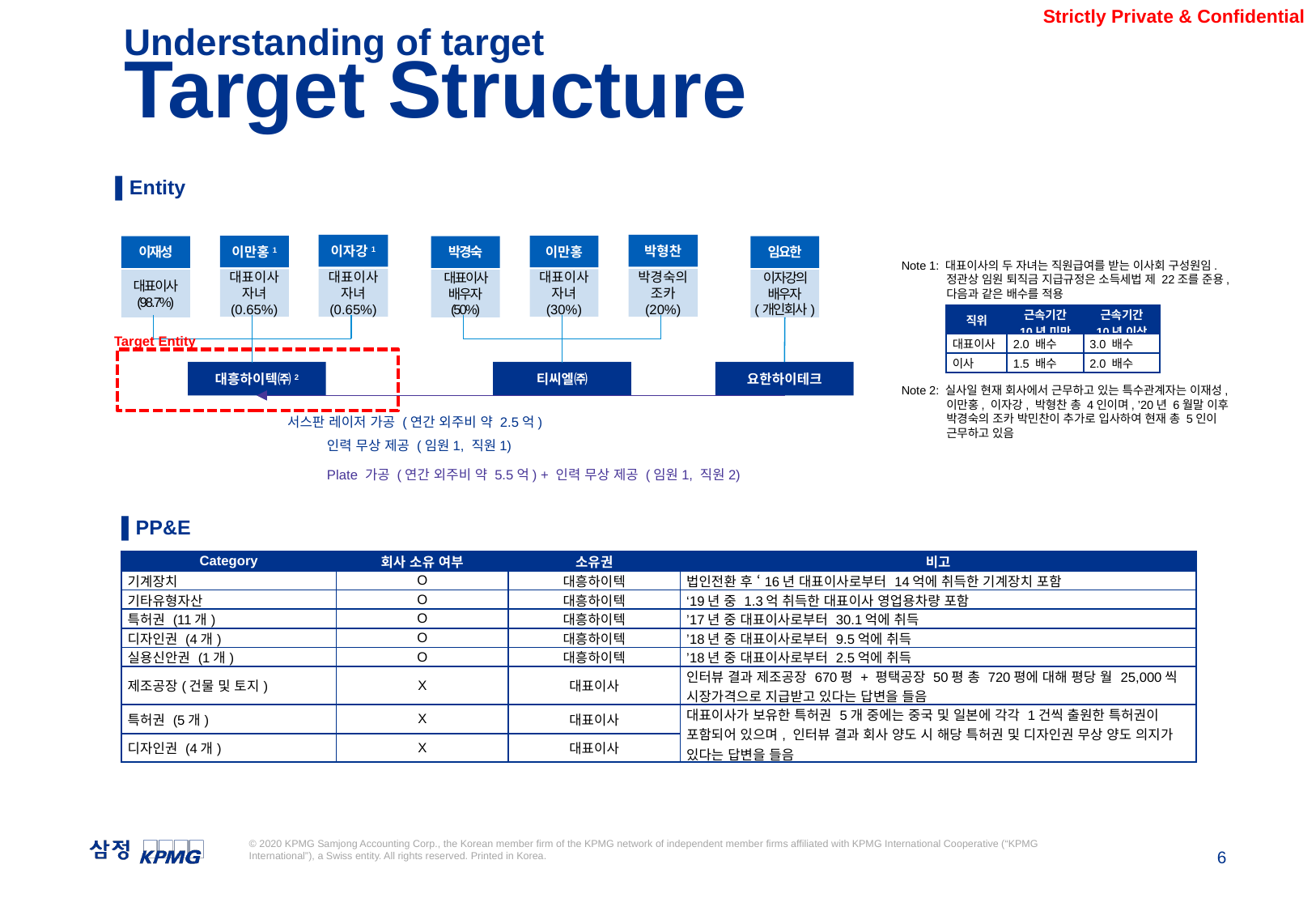

Understanding of target
Target Structure
▌Entity
이자강1
대표이사 자녀
(0.65%)
박형찬
박경숙의 조카
(20%)
이만홍1
대표이사 자녀
(0.65%)
이만홍
대표이사 자녀
(30%)
이재성
대표이사
(98.7%)
박경숙
대표이사 배우자
(50%)
임요한
이자강의 배우자
(개인회사)
Note 1: 대표이사의 두 자녀는 직원급여를 받는 이사회 구성원임.
             정관상 임원 퇴직금 지급규정은 소득세법 제 22조를 준용,
             다음과 같은 배수를 적용
| 직위 | 근속기간 10년 미만 | 근속기간 10년 이상 |
| --- | --- | --- |
| 대표이사 | 2.0 배수 | 3.0 배수 |
| 이사 | 1.5 배수 | 2.0 배수 |
Target Entity

대흥하이텍㈜2
티씨엘㈜
요한하이테크
Note 2: 실사일 현재 회사에서 근무하고 있는 특수관계자는 이재성,
             이만홍, 이자강, 박형찬 총 4인이며, ’20년 6월말 이후
             박경숙의 조카 박민찬이 추가로 입사하여 현재 총 5인이
             근무하고 있음
서스판 레이저 가공 (연간 외주비 약 2.5억)
인력 무상 제공 (임원1, 직원1)
Plate 가공 (연간 외주비 약 5.5억) + 인력 무상 제공 (임원1, 직원2)
▌PP&E
| Category | 회사 소유 여부 | 소유권 | 비고 |
| --- | --- | --- | --- |
| 기계장치 | O | 대흥하이텍 | 법인전환 후 ‘16년 대표이사로부터 14억에 취득한 기계장치 포함 |
| 기타유형자산 | O | 대흥하이텍 | ‘19년 중 1.3억 취득한 대표이사 영업용차량 포함 |
| 특허권 (11개) | O | 대흥하이텍 | ’17년 중 대표이사로부터 30.1억에 취득 |
| 디자인권 (4개) | O | 대흥하이텍 | ’18년 중 대표이사로부터 9.5억에 취득 |
| 실용신안권 (1개) | O | 대흥하이텍 | ’18년 중 대표이사로부터 2.5억에 취득 |
| 제조공장(건물 및 토지) | X | 대표이사 | 인터뷰 결과 제조공장 670평 + 평택공장 50평 총 720평에 대해 평당 월 25,000씩 시장가격으로 지급받고 있다는 답변을 들음 |
| 특허권 (5개) | X | 대표이사 | 대표이사가 보유한 특허권 5개 중에는 중국 및 일본에 각각 1건씩 출원한 특허권이 포함되어 있으며, 인터뷰 결과 회사 양도 시 해당 특허권 및 디자인권 무상 양도 의지가 있다는 답변을 들음 |
| 디자인권 (4개) | X | 대표이사 |  |